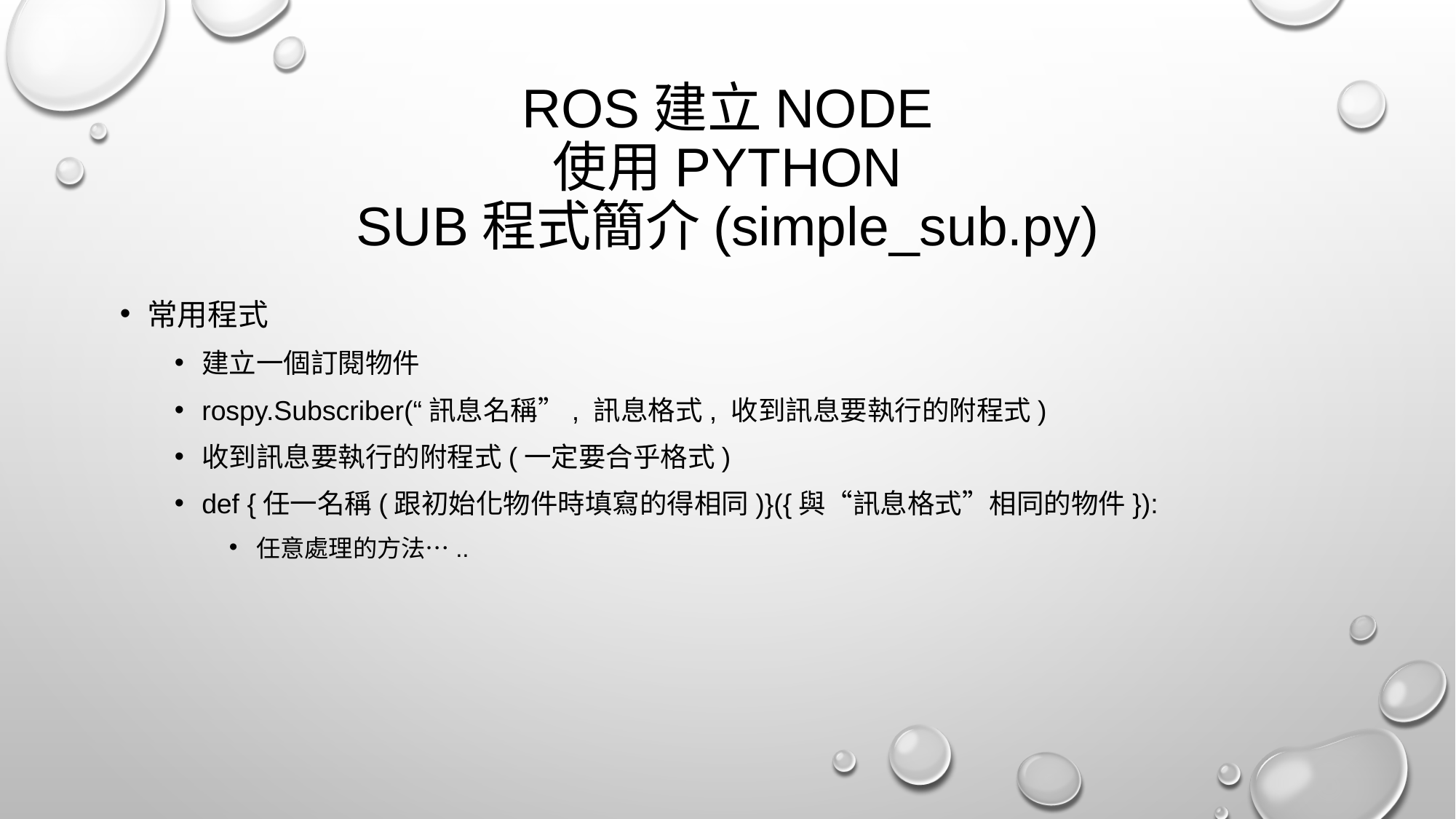

# ROS建立Node 使用python sub程式簡介(simple_sub.py)
常用程式
建立一個訂閱物件
rospy.Subscriber(“訊息名稱”, 訊息格式, 收到訊息要執行的附程式)
收到訊息要執行的附程式(一定要合乎格式)
def {任一名稱(跟初始化物件時填寫的得相同)}({與“訊息格式”相同的物件}):
任意處理的方法…..